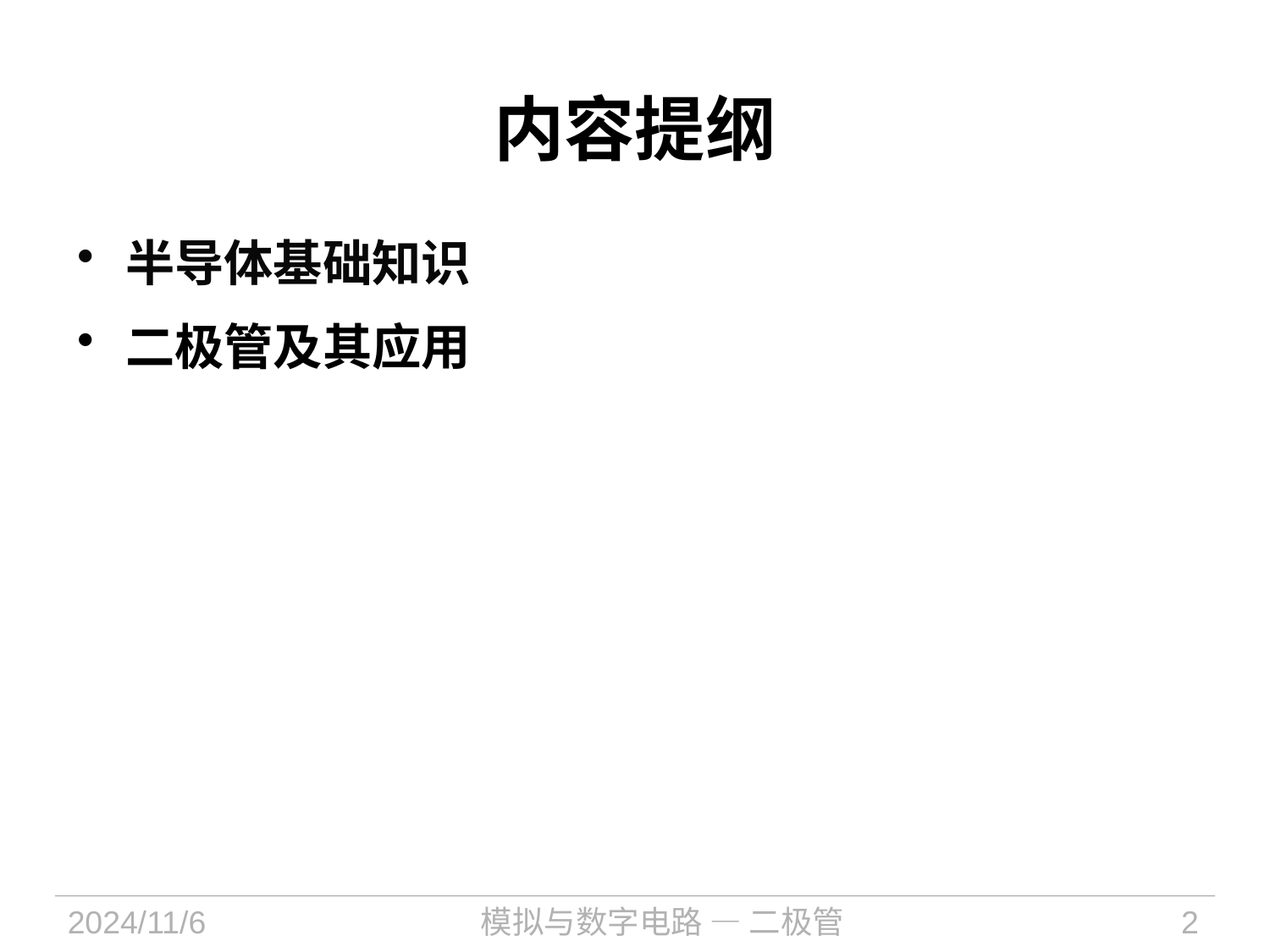

内容提纲
半导体基础知识
二极管及其应用

2024/11/6
模拟与数字电路 — 二极管
2